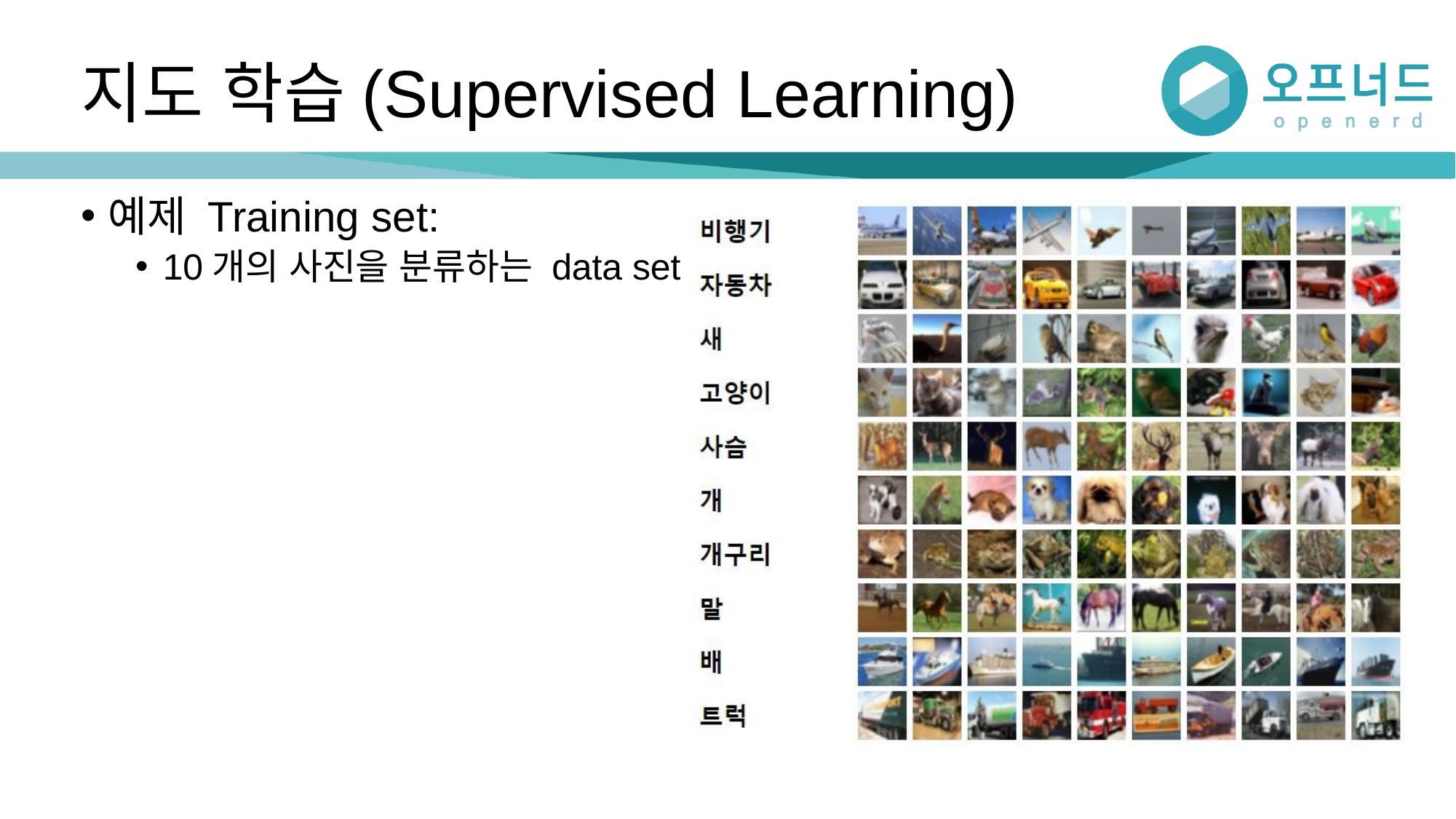

# 지도 학습(Supervised Learning)
예제 Training set:
10개의 사진을 분류하는 data set